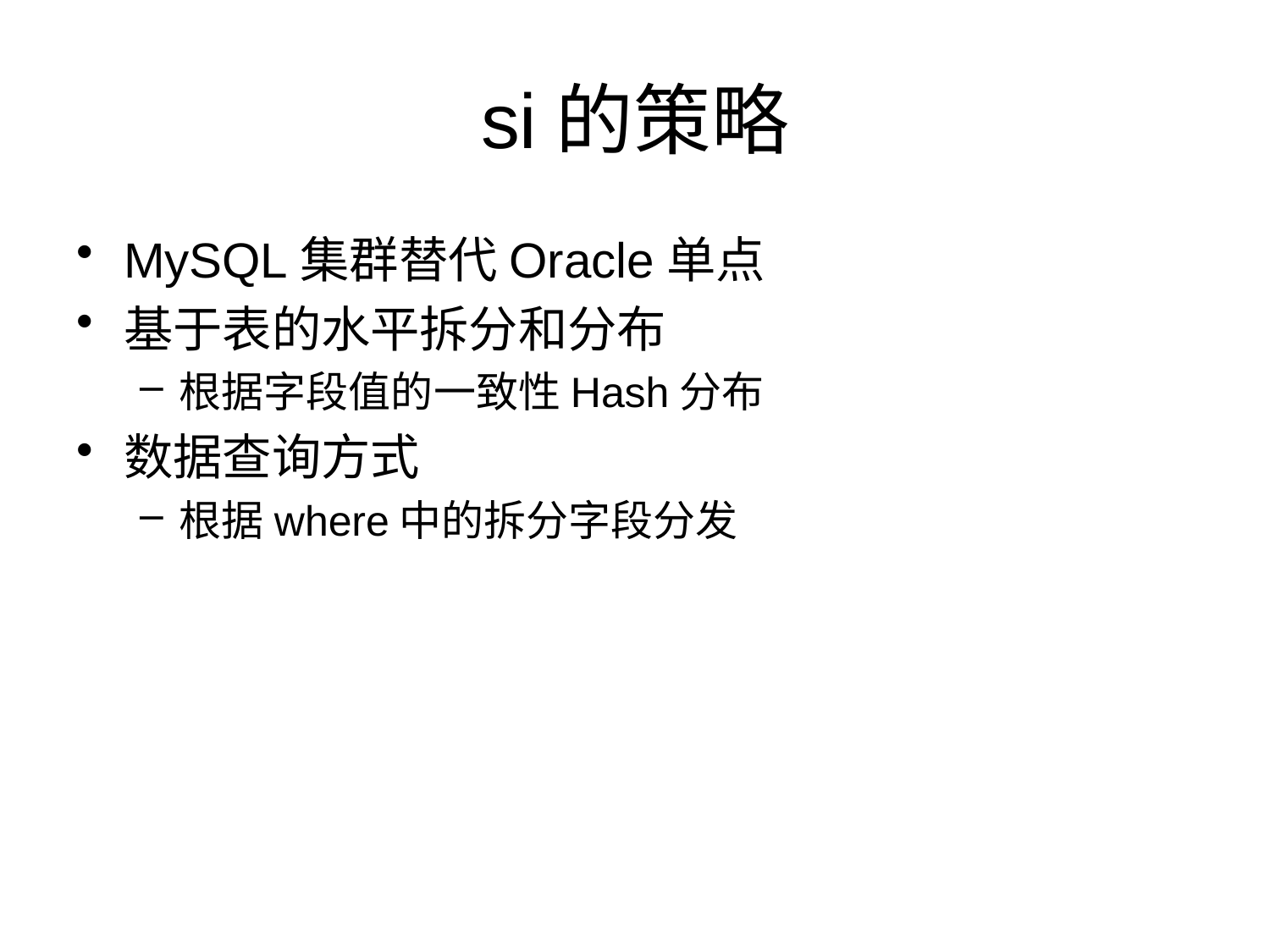

# si的策略
MySQL集群替代Oracle单点
基于表的水平拆分和分布
根据字段值的一致性Hash分布
数据查询方式
根据where中的拆分字段分发